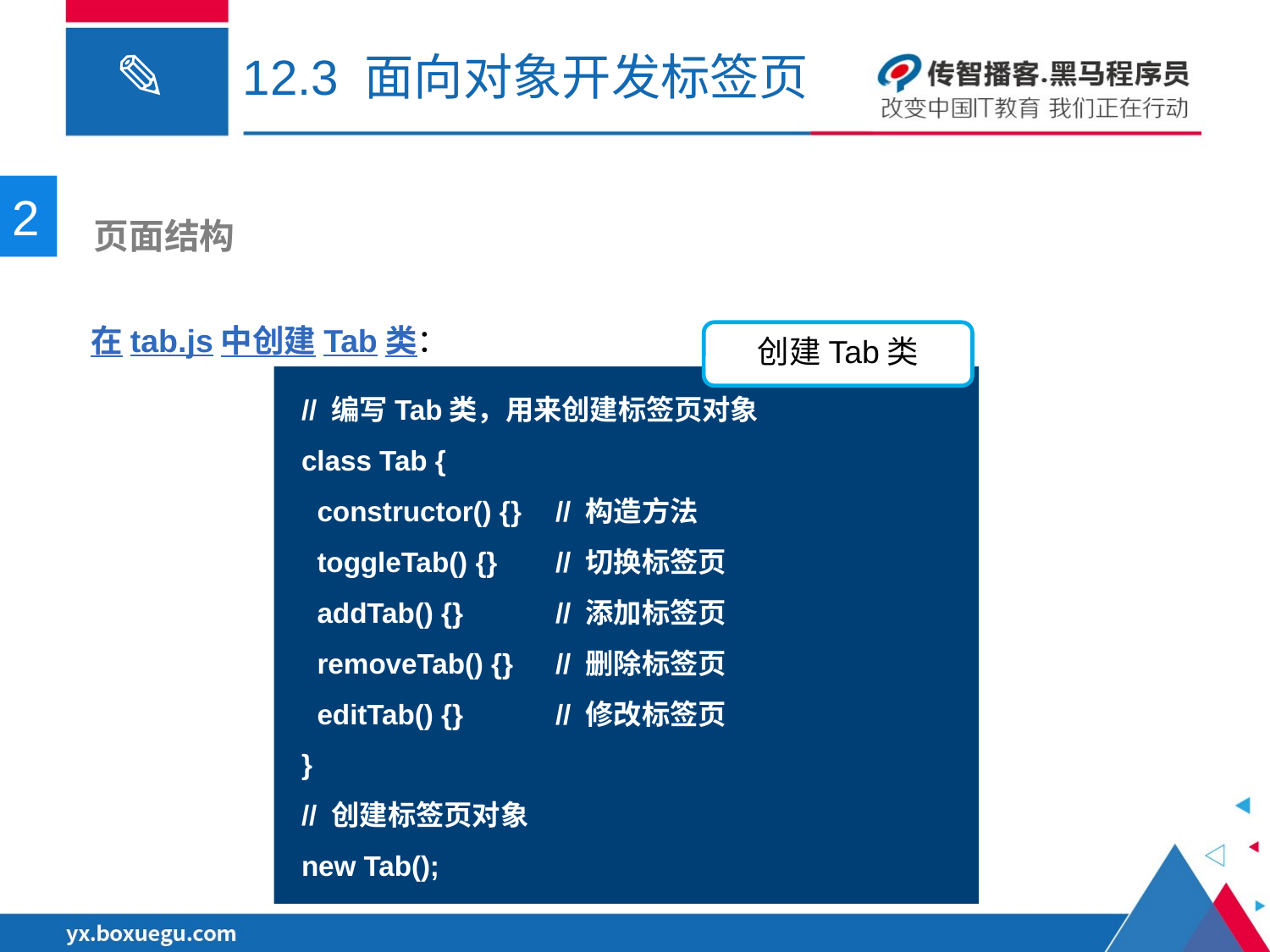

# 12.3 面向对象开发标签页

2
  页面结构
在tab.js中创建Tab类：
创建Tab类

// 编写Tab类，用来创建标签页对象
class Tab {
  constructor() {}	// 构造方法
  toggleTab() {}	// 切换标签页
  addTab() {}	// 添加标签页
  removeTab() {}	// 删除标签页
  editTab() {}	// 修改标签页
}
// 创建标签页对象
new Tab();